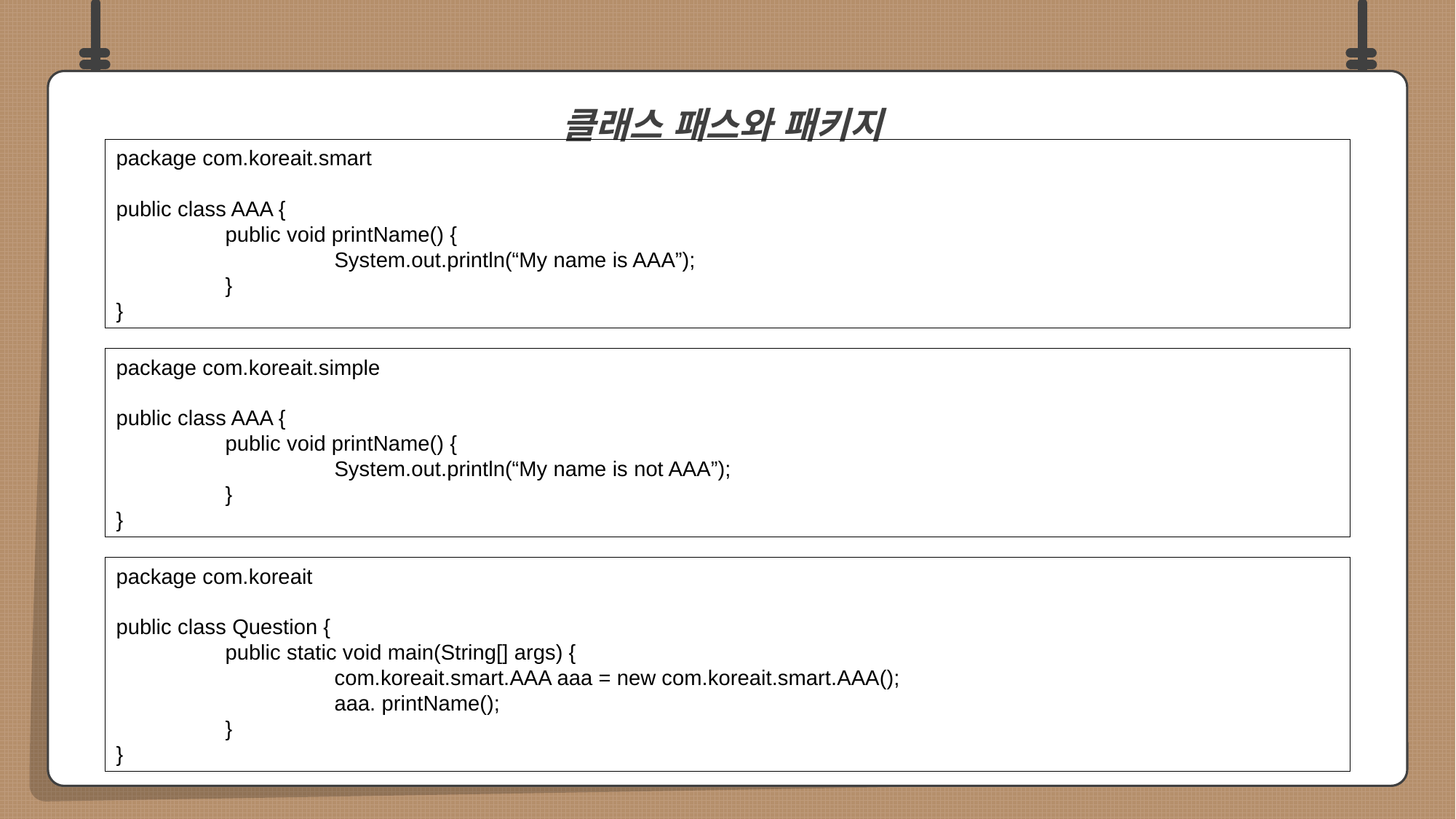

클래스 패스와 패키지

package com.koreait.smart

public class AAA {
	public void printName() {
		System.out.println(“My name is AAA”);
	}
}
package com.koreait.simple

public class AAA {
	public void printName() {
		System.out.println(“My name is not AAA”);
	}
}
package com.koreait

public class Question {
	public static void main(String[] args) {
		com.koreait.smart.AAA aaa = new com.koreait.smart.AAA();
		aaa. printName();
	}
}